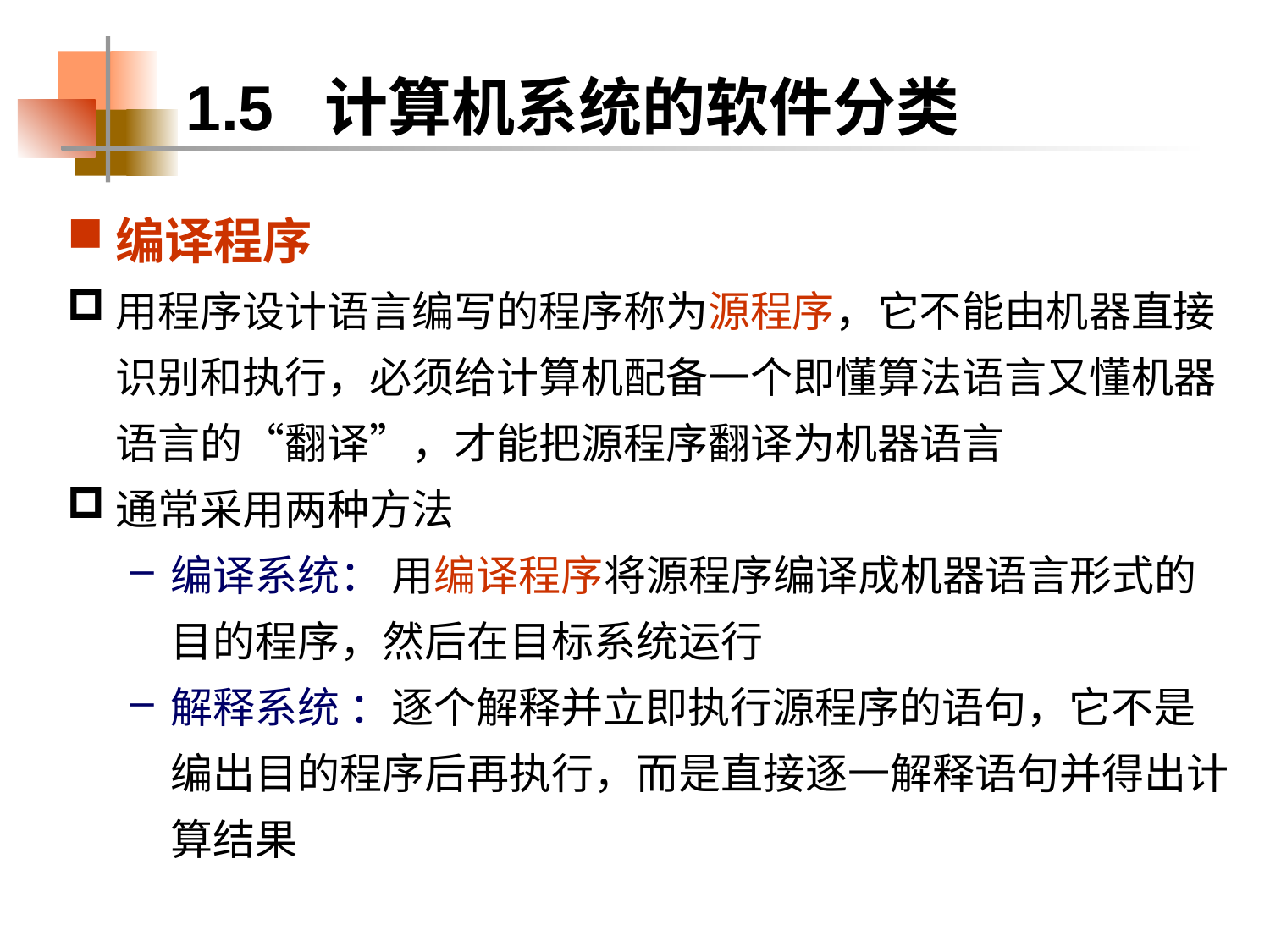

1.5  计算机系统的软件分类
编译程序
用程序设计语言编写的程序称为源程序，它不能由机器直接识别和执行，必须给计算机配备一个即懂算法语言又懂机器语言的“翻译”，才能把源程序翻译为机器语言
通常采用两种方法
编译系统： 用编译程序将源程序编译成机器语言形式的目的程序，然后在目标系统运行
解释系统 ：逐个解释并立即执行源程序的语句，它不是编出目的程序后再执行，而是直接逐一解释语句并得出计算结果